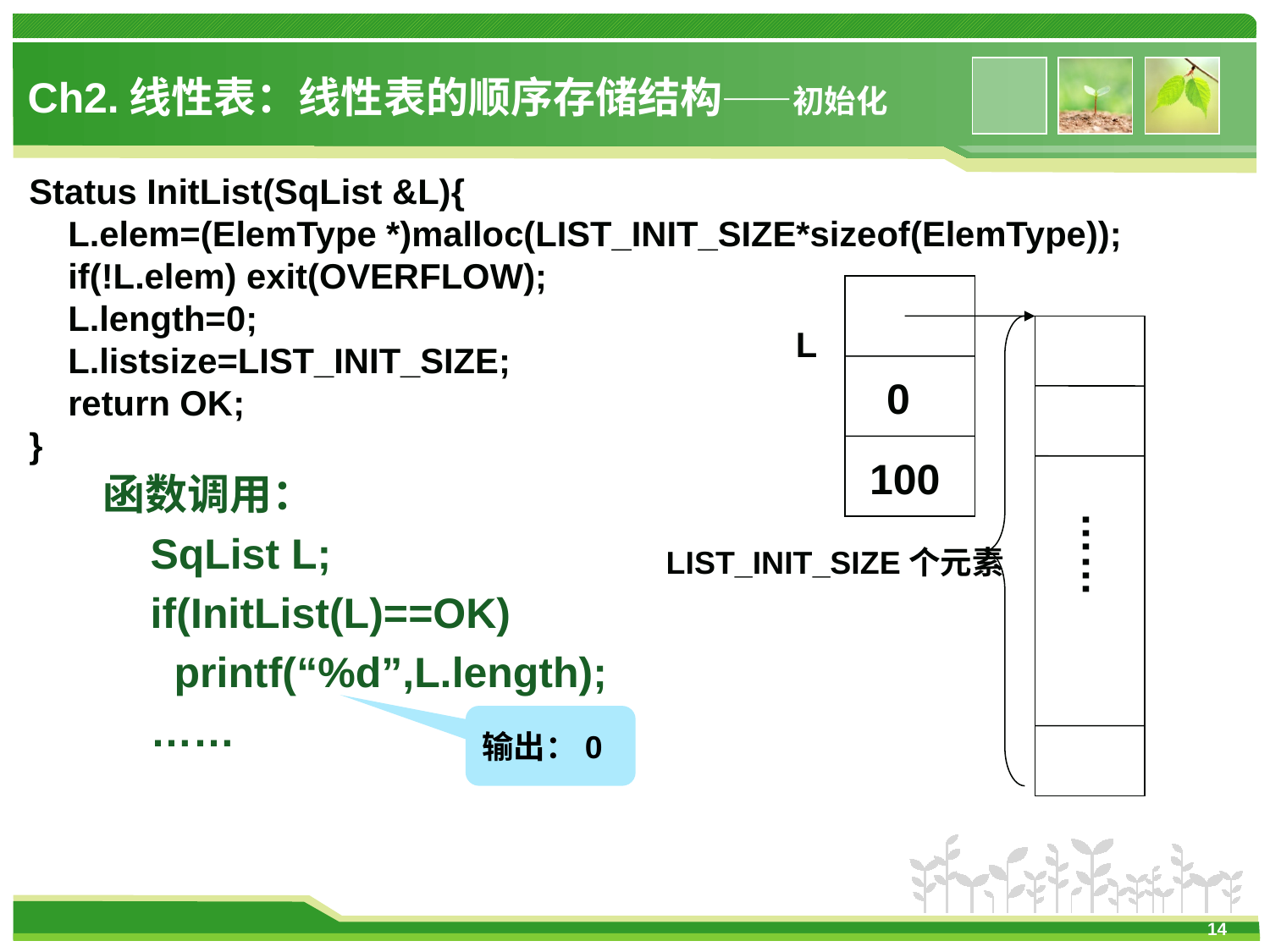

# Ch2.线性表：线性表的顺序存储结构——初始化
Status InitList(SqList &L){
    L.elem=(ElemType *)malloc(LIST_INIT_SIZE*sizeof(ElemType));
    if(!L.elem) exit(OVERFLOW);
    L.length=0;
    L.listsize=LIST_INIT_SIZE;
    return OK;
}

L

0

100

函数调用：
    SqList L;
    if(InitList(L)==OK)
      printf(“%d”,L.length);
    ……
……
LIST_INIT_SIZE个元素
输出：0

14